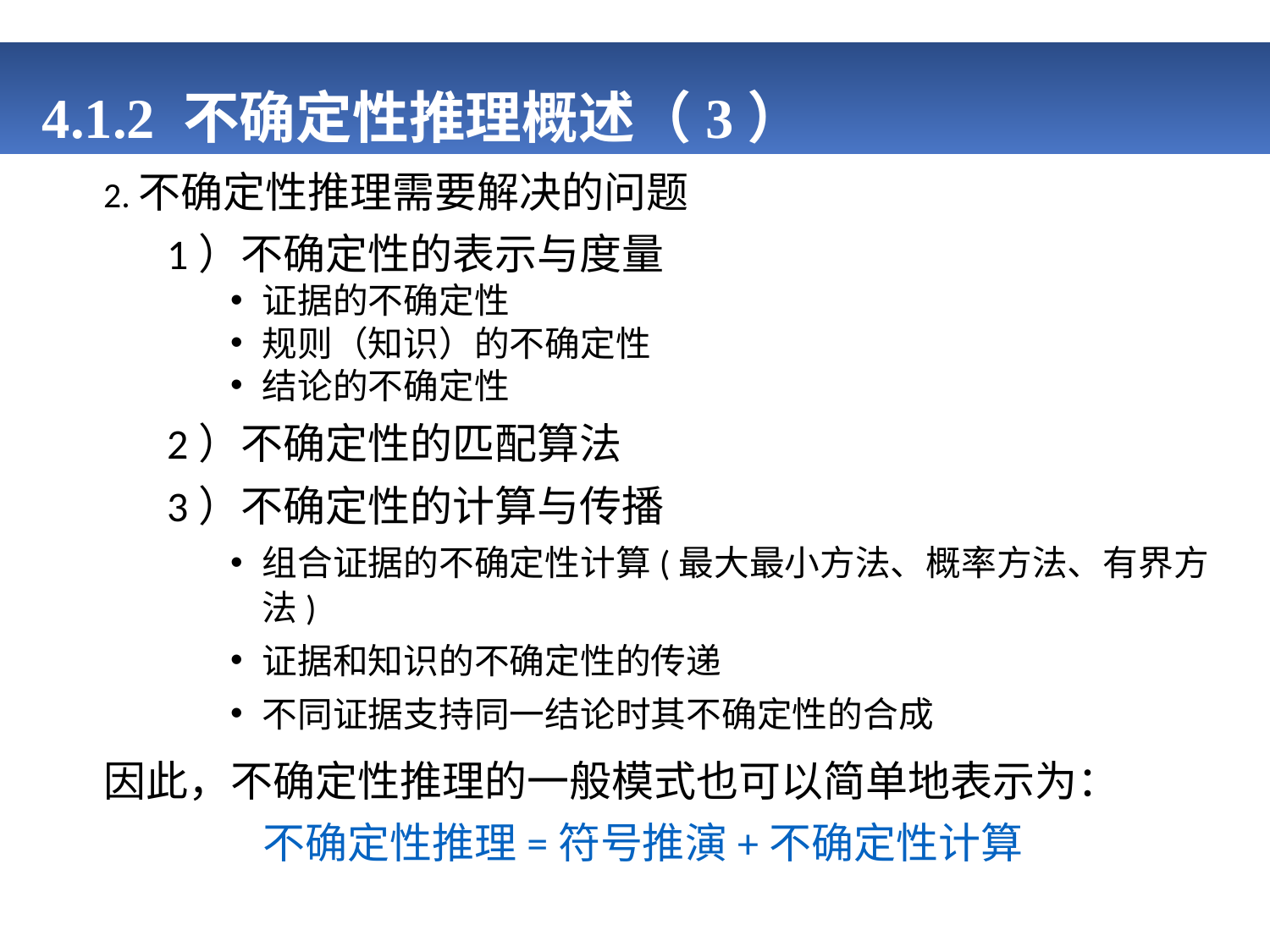

# 4.1.2 不确定性推理概述（3）
2.不确定性推理需要解决的问题
1）不确定性的表示与度量
证据的不确定性
规则（知识）的不确定性
结论的不确定性
2）不确定性的匹配算法
3）不确定性的计算与传播
组合证据的不确定性计算(最大最小方法、概率方法、有界方法)
证据和知识的不确定性的传递
不同证据支持同一结论时其不确定性的合成
因此，不确定性推理的一般模式也可以简单地表示为：
         不确定性推理=符号推演+不确定性计算